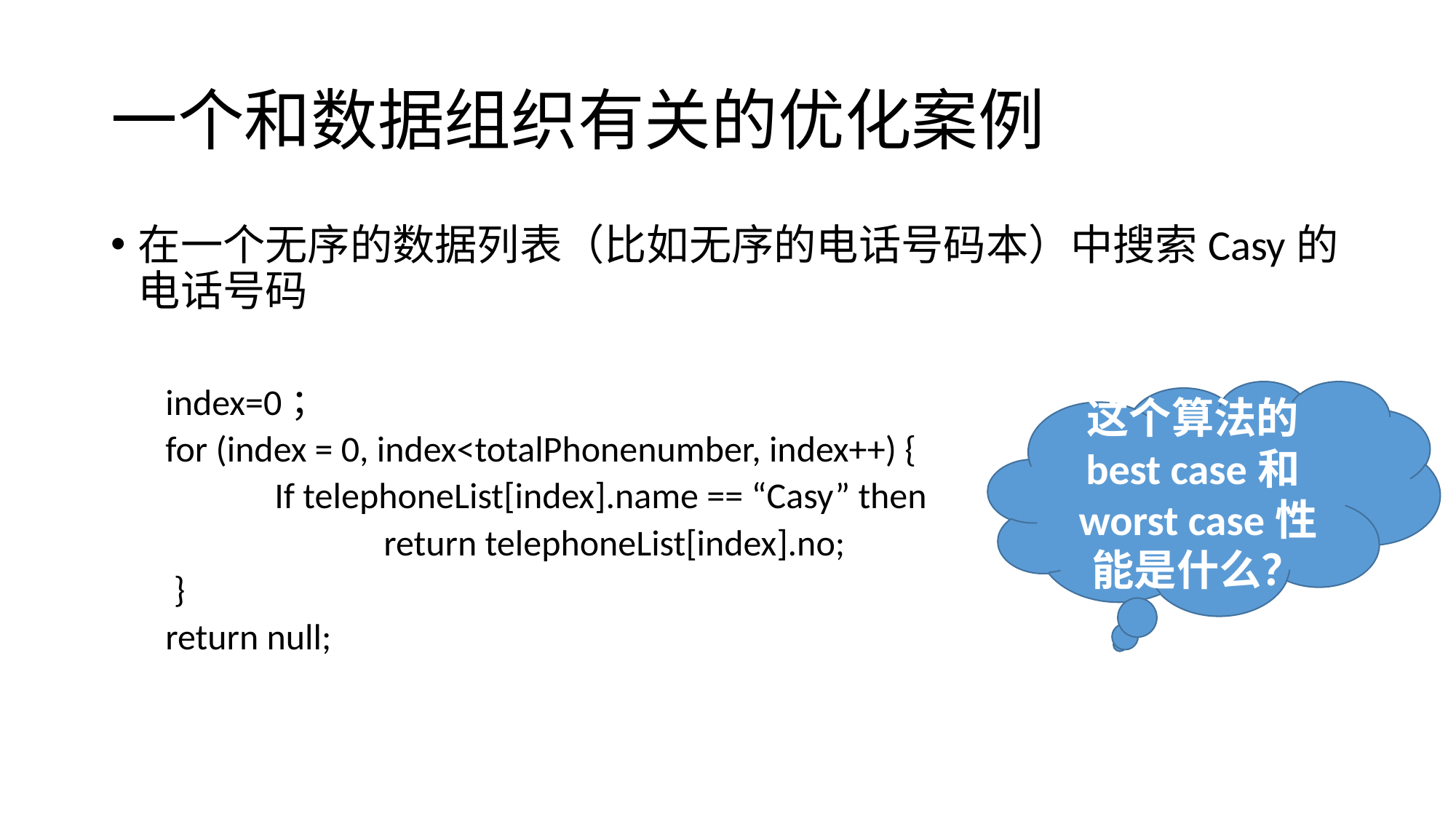

# 一个和数据组织有关的优化案例
在一个无序的数据列表（比如无序的电话号码本）中搜索Casy的电话号码

index=0；
for (index = 0, index<totalPhonenumber, index++) {
	If telephoneList[index].name == “Casy” then
		return telephoneList[index].no;
 }
return null;
这个算法的best case和worst case性能是什么？